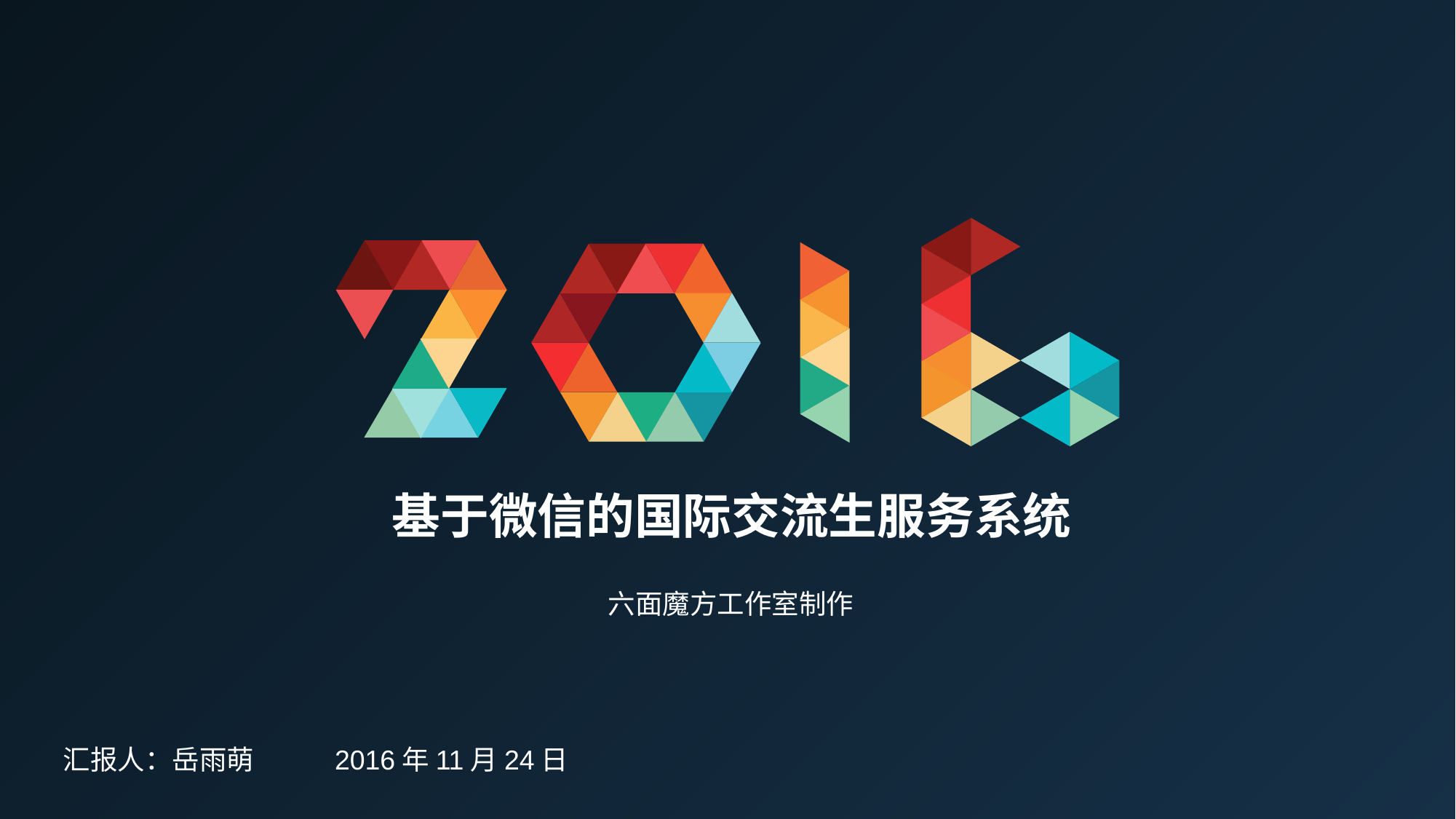

基于微信的国际交流生服务系统
六面魔方工作室制作
汇报人：岳雨萌            2016年11月24日